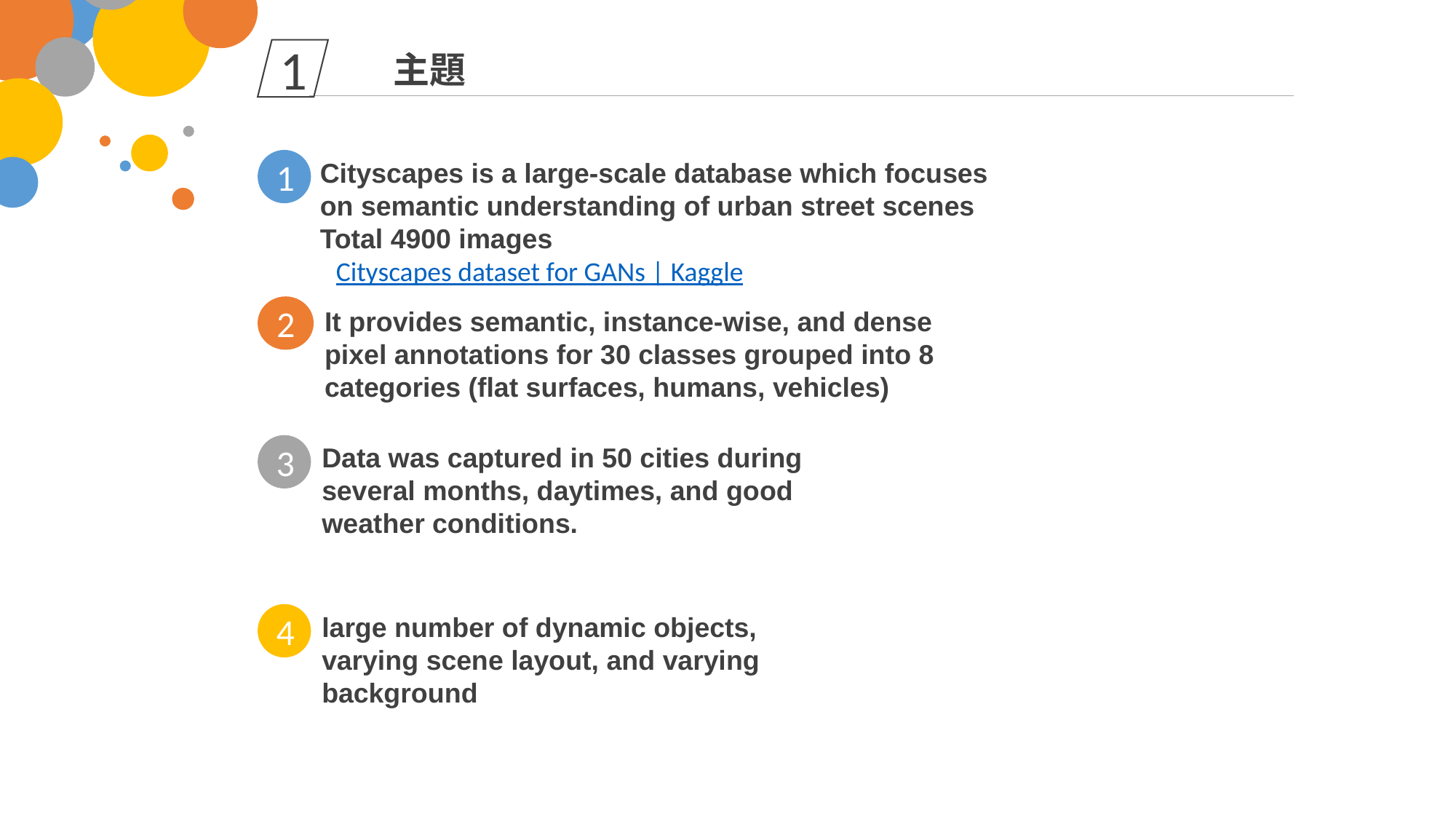

1
主題
1
Cityscapes is a large-scale database which focuses on semantic understanding of urban street scenes
Total 4900 images
Cityscapes dataset for GANs | Kaggle
2
1
2
It provides semantic, instance-wise, and dense pixel annotations for 30 classes grouped into 8 categories (flat surfaces, humans, vehicles)
3
Data was captured in 50 cities during several months, daytimes, and good weather conditions.
4
3
4
large number of dynamic objects, varying scene layout, and varying background